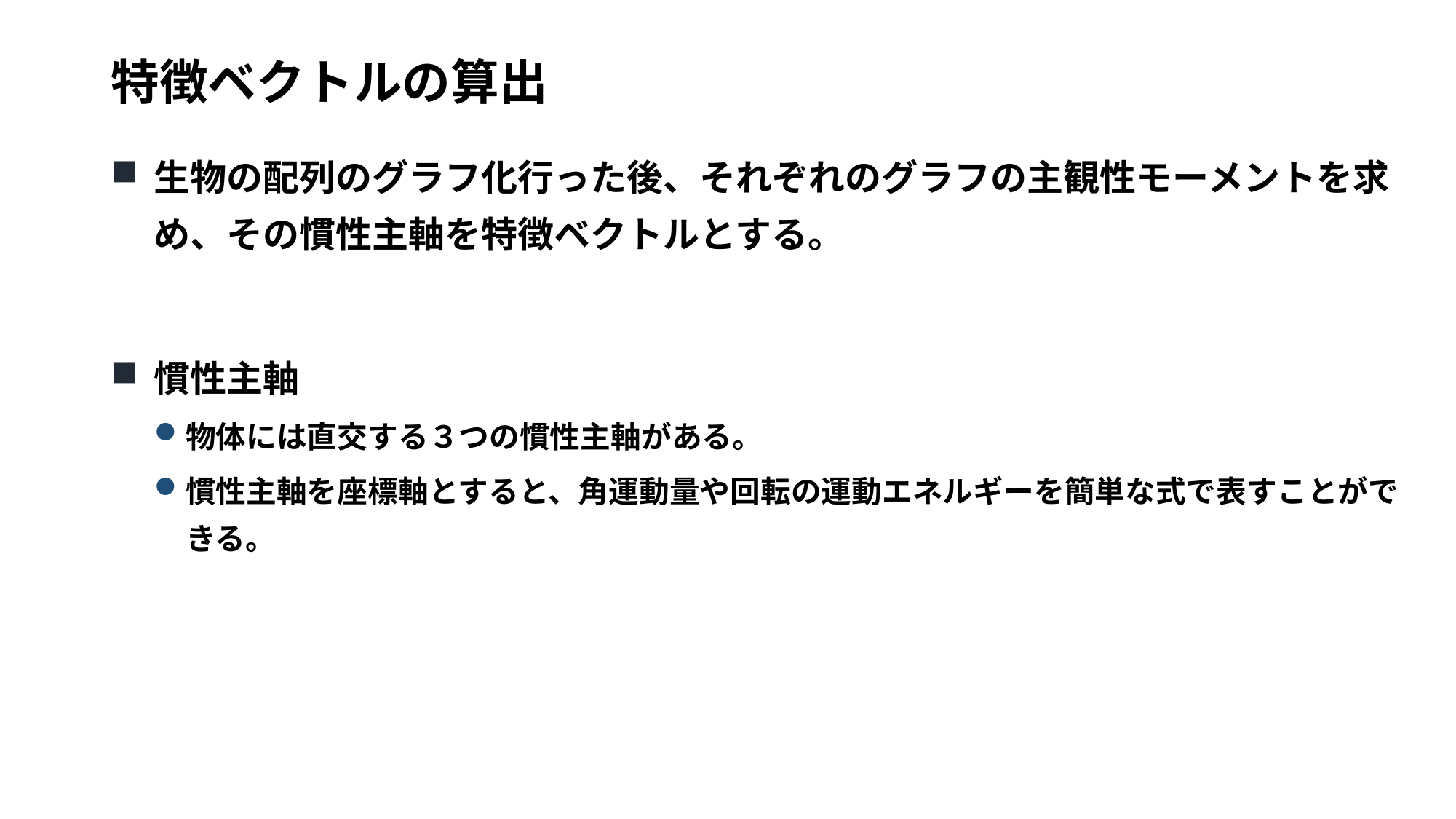

# 特徴ベクトルの算出
生物の配列のグラフ化行った後、それぞれのグラフの主観性モーメントを求め、その慣性主軸を特徴ベクトルとする。

慣性主軸
物体には直交する３つの慣性主軸がある。
慣性主軸を座標軸とすると、角運動量や回転の運動エネルギーを簡単な式で表すことができる。